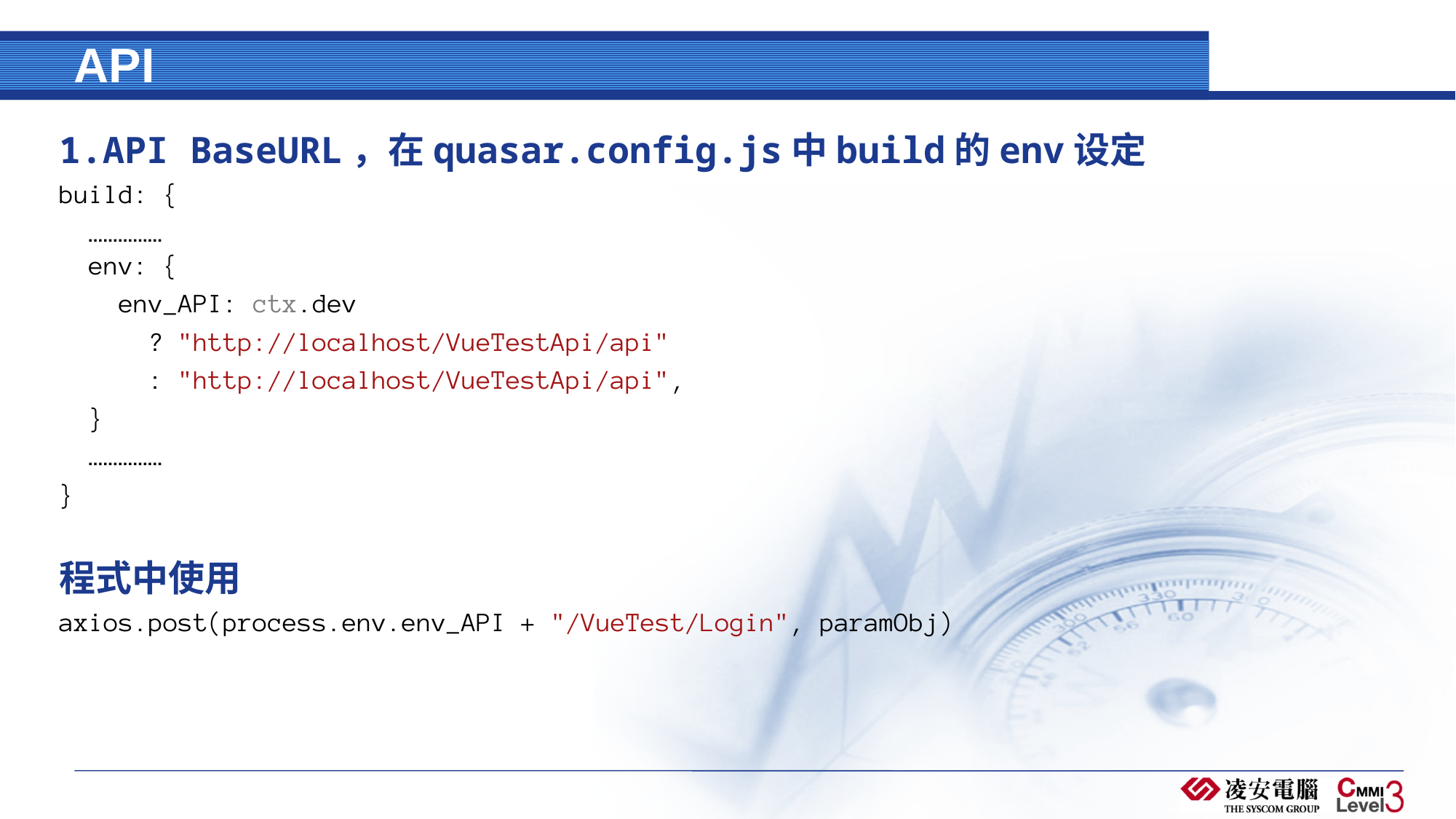

# API
1.API BaseURL，在quasar.config.js中build的env设定
build: {
  ……………
  env: {
    env_API: ctx.dev
      ? "http://localhost/VueTestApi/api"
      : "http://localhost/VueTestApi/api",
  }
  ……………
}

程式中使用
axios.post(process.env.env_API + "/VueTest/Login", paramObj)